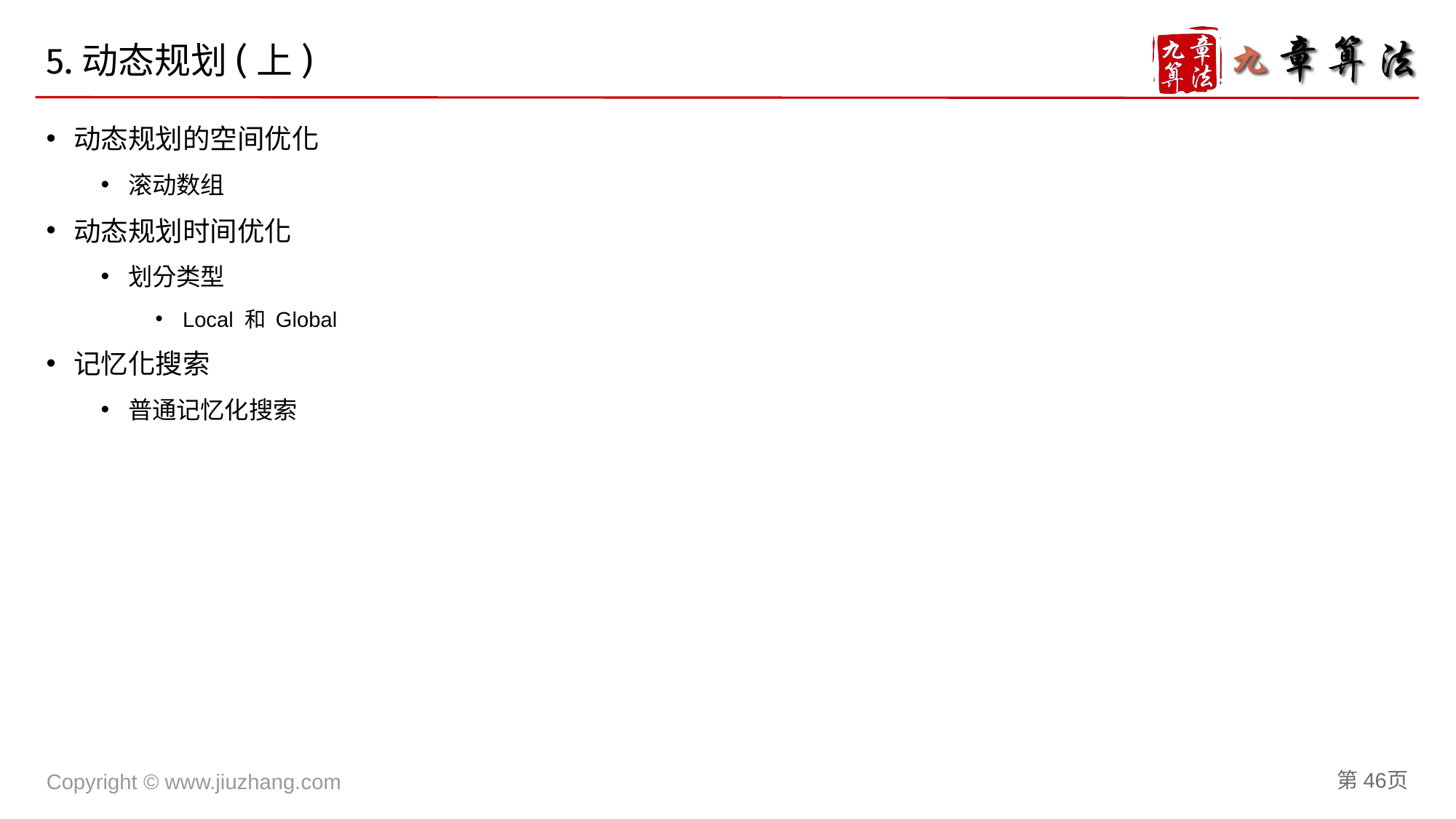

# 5.动态规划(上)
动态规划的空间优化
滚动数组
动态规划时间优化
划分类型
Local 和 Global
记忆化搜索
普通记忆化搜索
第46页